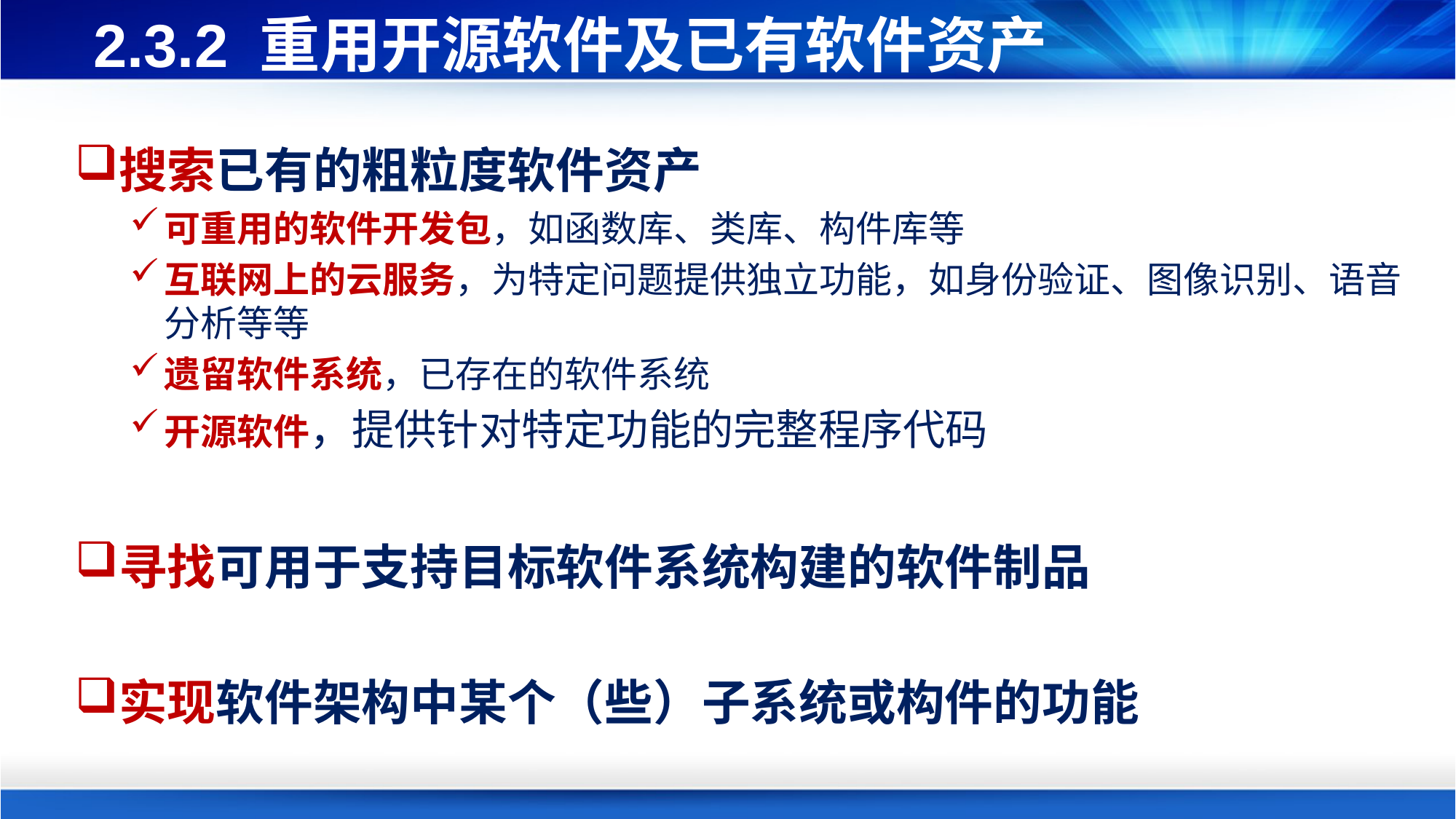

# 2.3.2 重用开源软件及已有软件资产
搜索已有的粗粒度软件资产
可重用的软件开发包，如函数库、类库、构件库等
互联网上的云服务，为特定问题提供独立功能，如身份验证、图像识别、语音分析等等
遗留软件系统，已存在的软件系统
开源软件，提供针对特定功能的完整程序代码

寻找可用于支持目标软件系统构建的软件制品

实现软件架构中某个（些）子系统或构件的功能